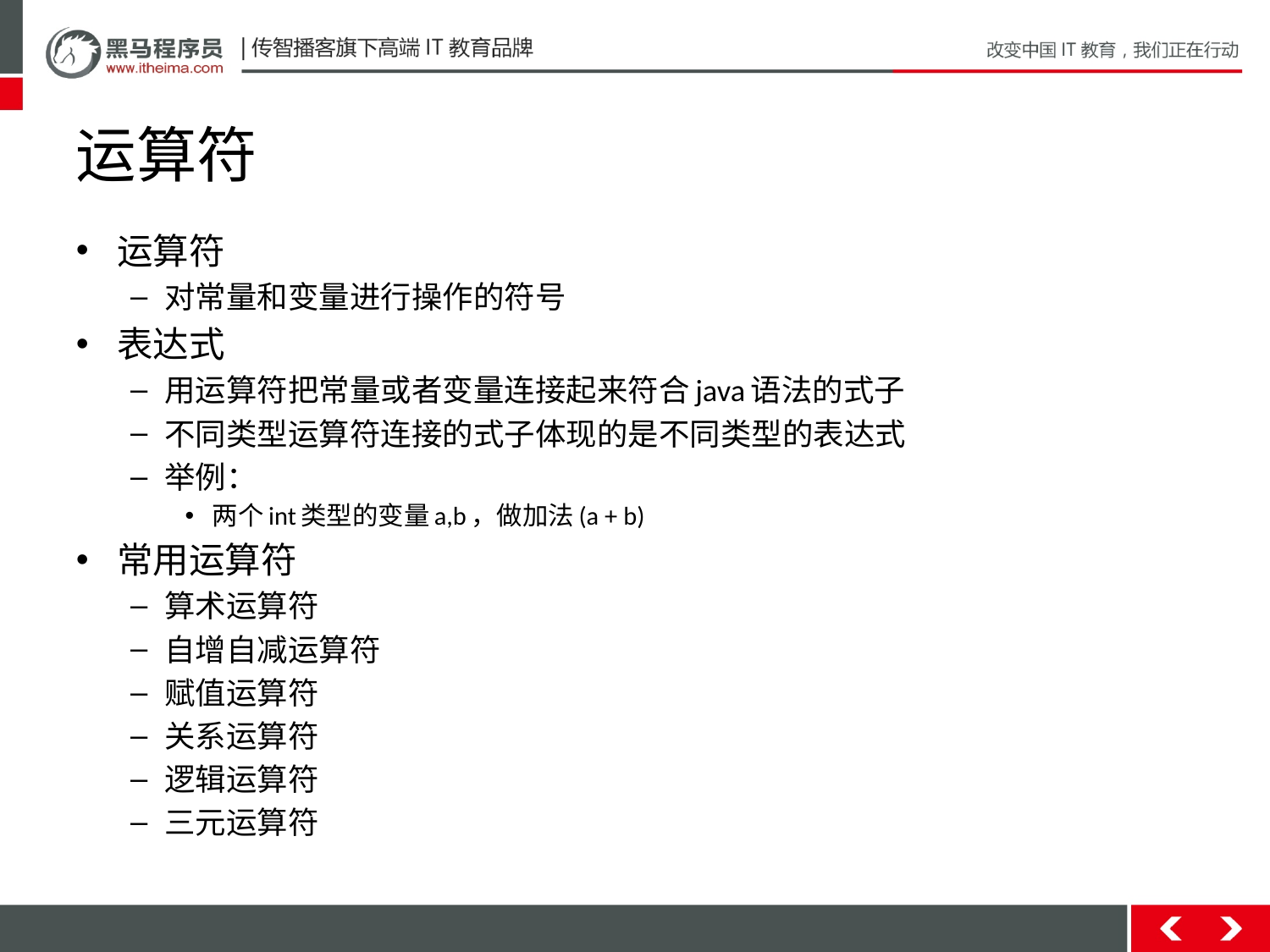

# 运算符
运算符
对常量和变量进行操作的符号
表达式
用运算符把常量或者变量连接起来符合java语法的式子
不同类型运算符连接的式子体现的是不同类型的表达式
举例：
两个int类型的变量a,b，做加法(a + b)
常用运算符
算术运算符
自增自减运算符
赋值运算符
关系运算符
逻辑运算符
三元运算符